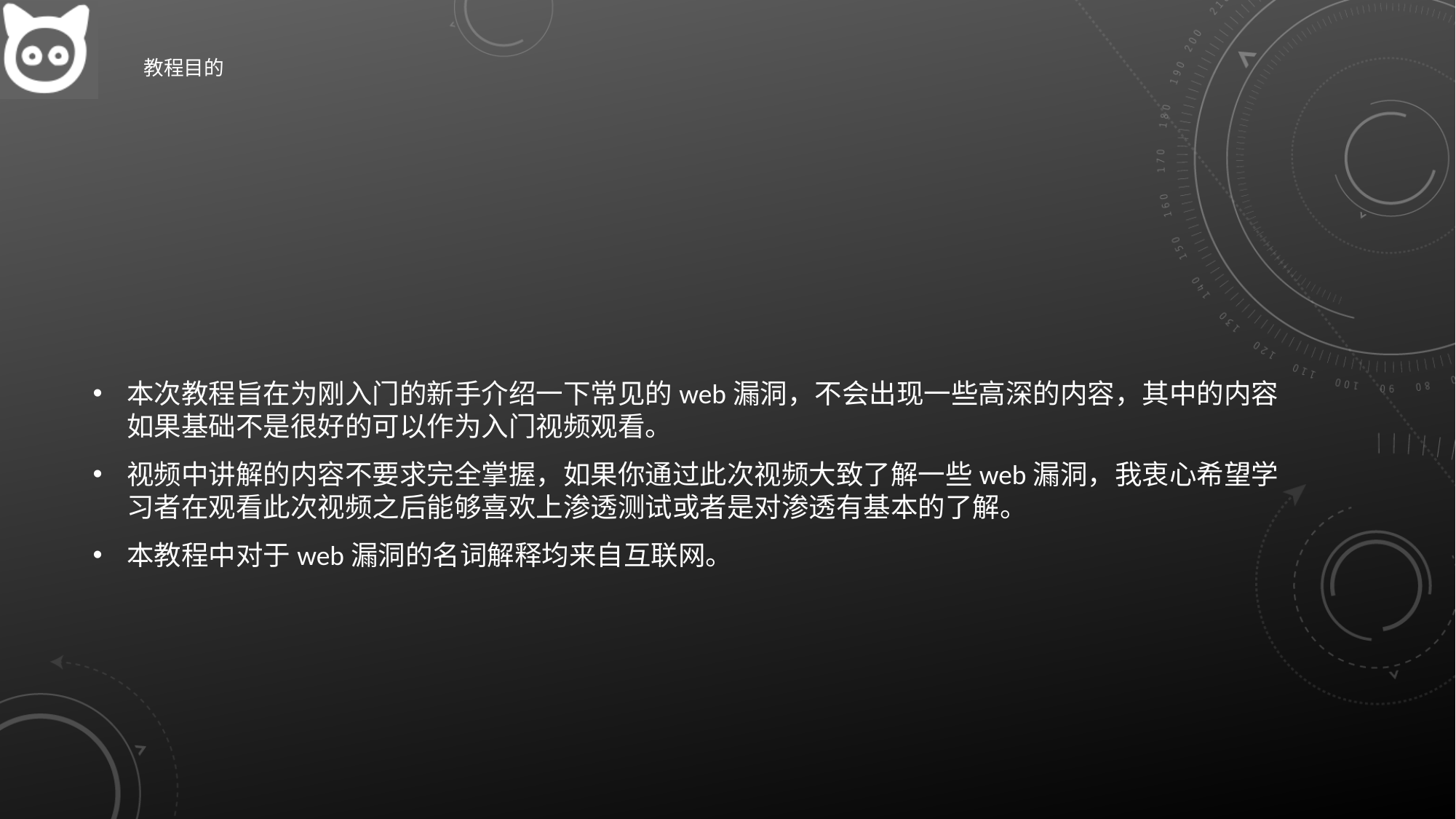

# 教程目的
本次教程旨在为刚入门的新手介绍一下常见的web漏洞，不会出现一些高深的内容，其中的内容如果基础不是很好的可以作为入门视频观看。
视频中讲解的内容不要求完全掌握，如果你通过此次视频大致了解一些web漏洞，我衷心希望学习者在观看此次视频之后能够喜欢上渗透测试或者是对渗透有基本的了解。
本教程中对于web漏洞的名词解释均来自互联网。